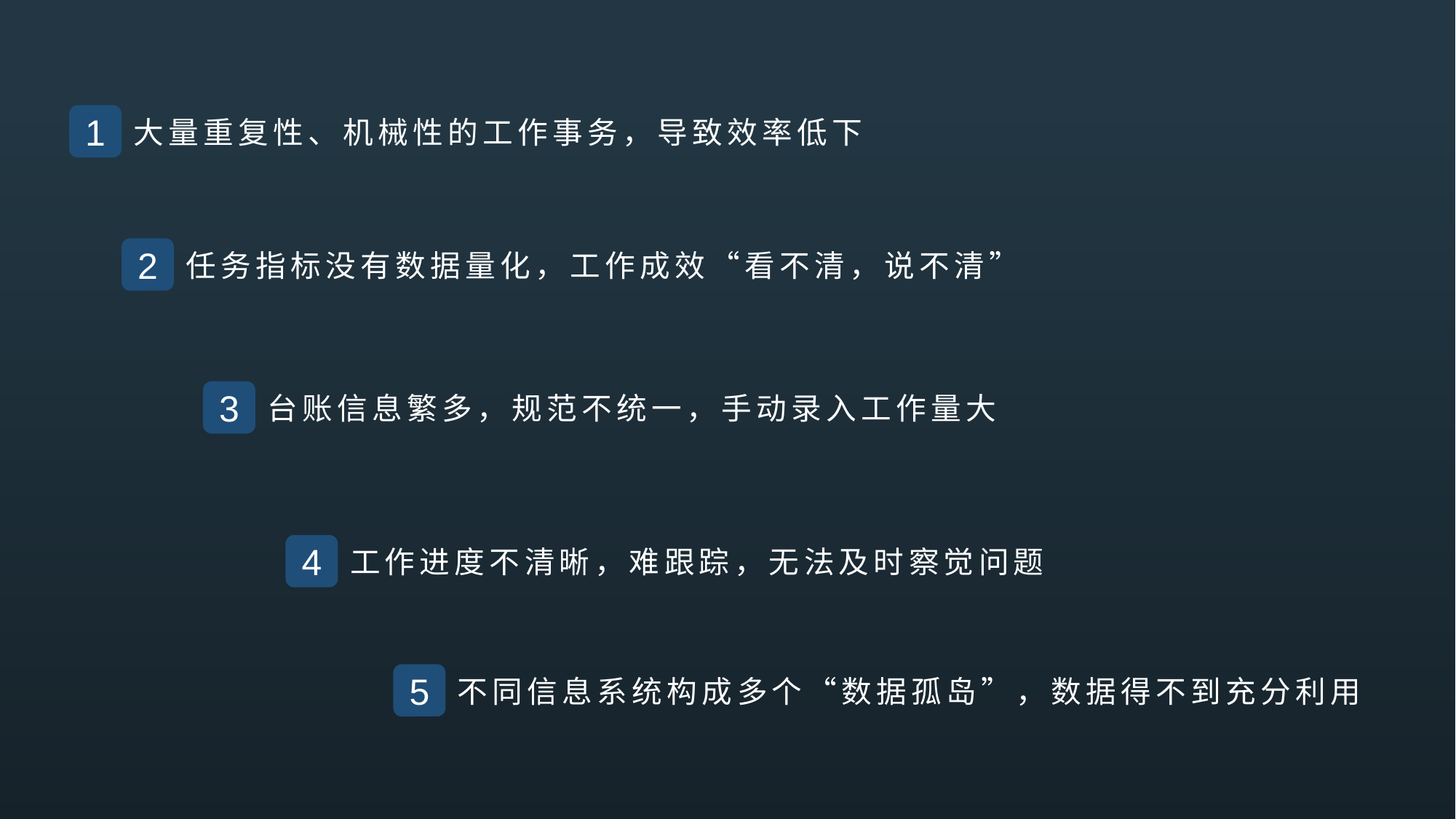

1
# 大量重复性、机械性的工作事务，导致效率低下
2
任务指标没有数据量化，工作成效“看不清，说不清”
3
台账信息繁多，规范不统一，手动录入工作量大
4
工作进度不清晰，难跟踪，无法及时察觉问题
5
不同信息系统构成多个“数据孤岛”，数据得不到充分利用